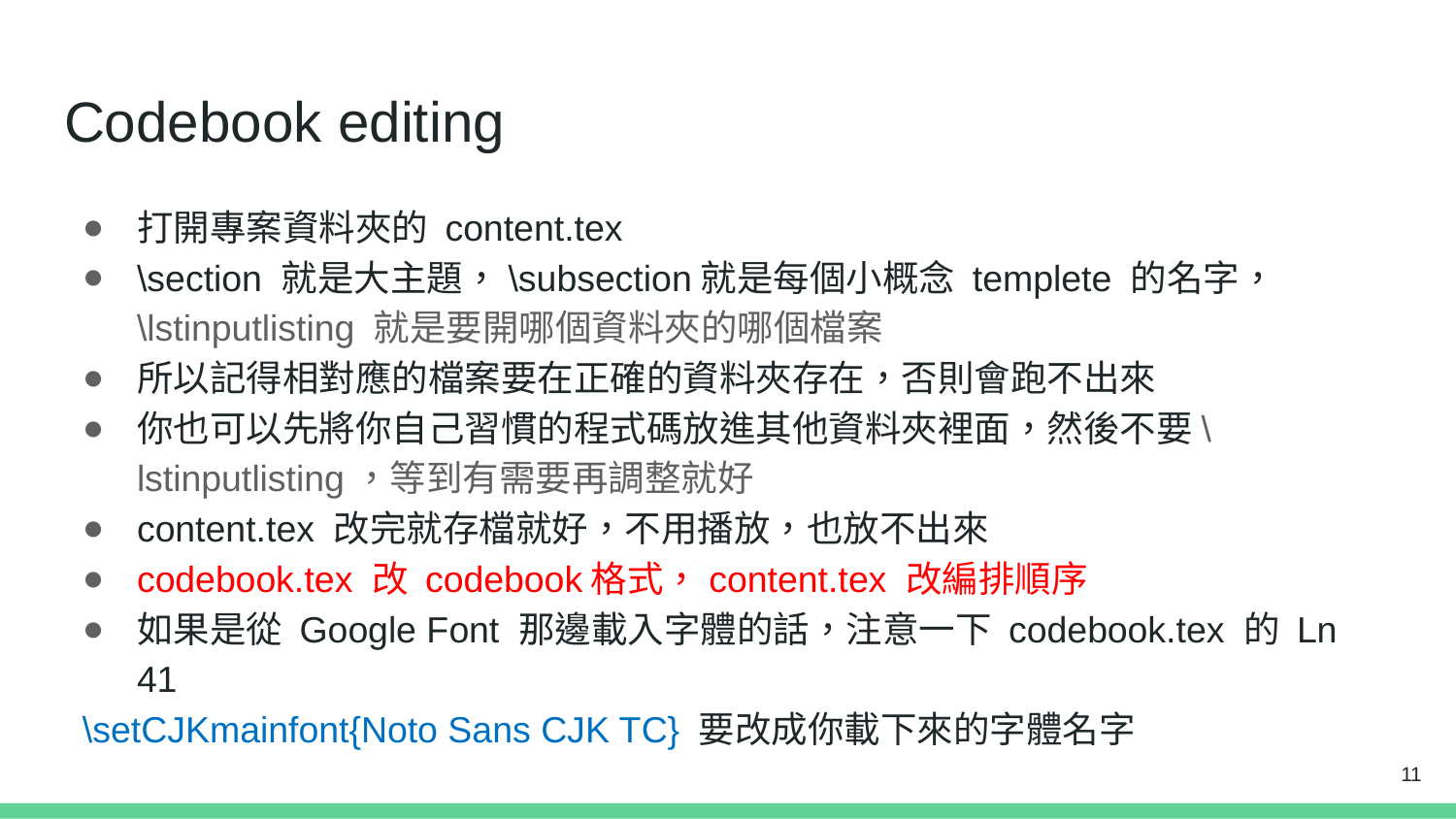

# Codebook editing
打開專案資料夾的 content.tex
\section 就是大主題，\subsection就是每個小概念 templete 的名字，
\lstinputlisting 就是要開哪個資料夾的哪個檔案
所以記得相對應的檔案要在正確的資料夾存在，否則會跑不出來
你也可以先將你自己習慣的程式碼放進其他資料夾裡面，然後不要\lstinputlisting，等到有需要再調整就好
content.tex 改完就存檔就好，不用播放，也放不出來
codebook.tex 改 codebook格式，content.tex 改編排順序
如果是從 Google Font 那邊載入字體的話，注意一下 codebook.tex 的 Ln 41
\setCJKmainfont{Noto Sans CJK TC} 要改成你載下來的字體名字

11